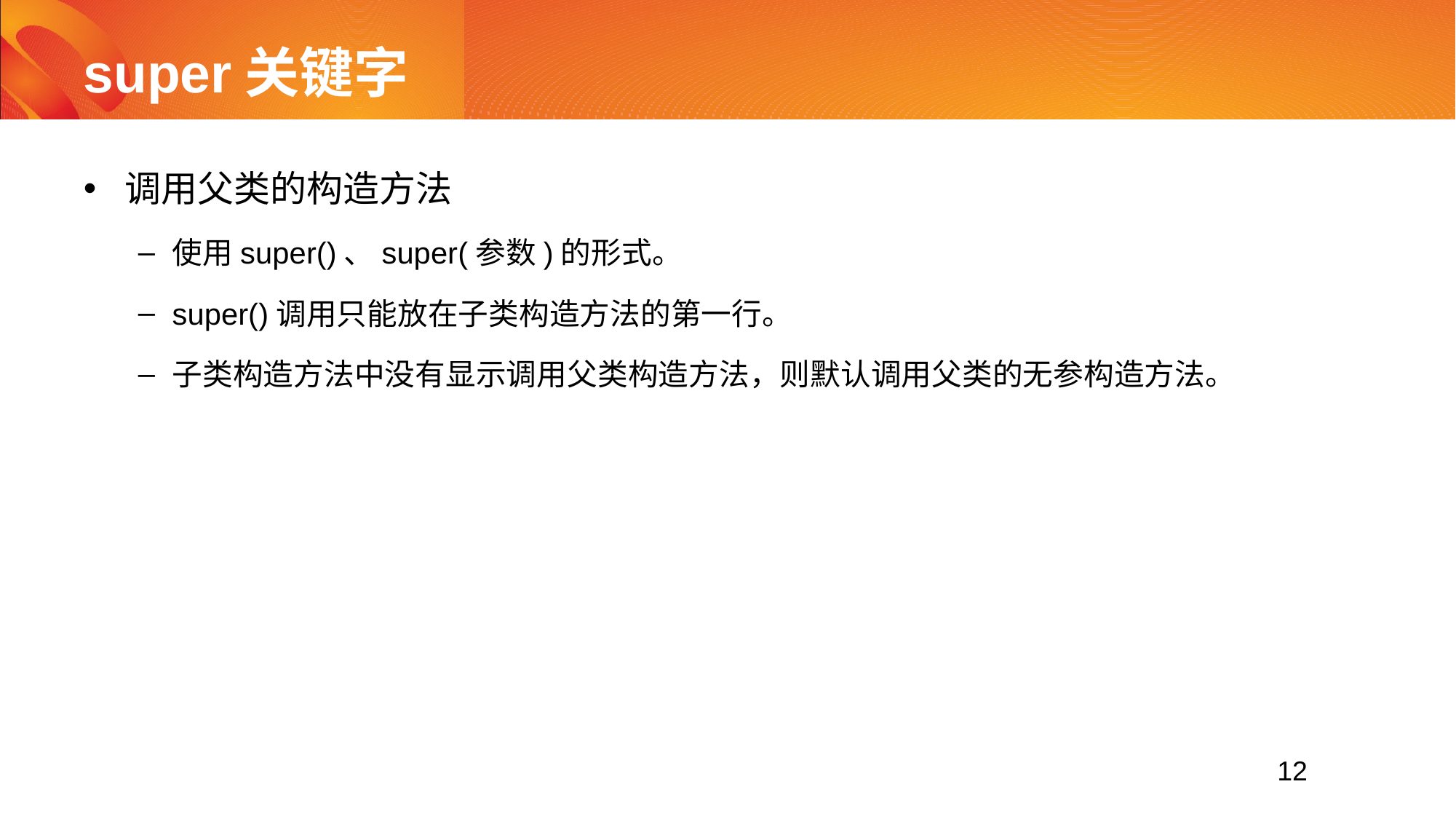

# super关键字
调用父类的构造方法
使用super()、super(参数)的形式。
super()调用只能放在子类构造方法的第一行。
子类构造方法中没有显示调用父类构造方法，则默认调用父类的无参构造方法。